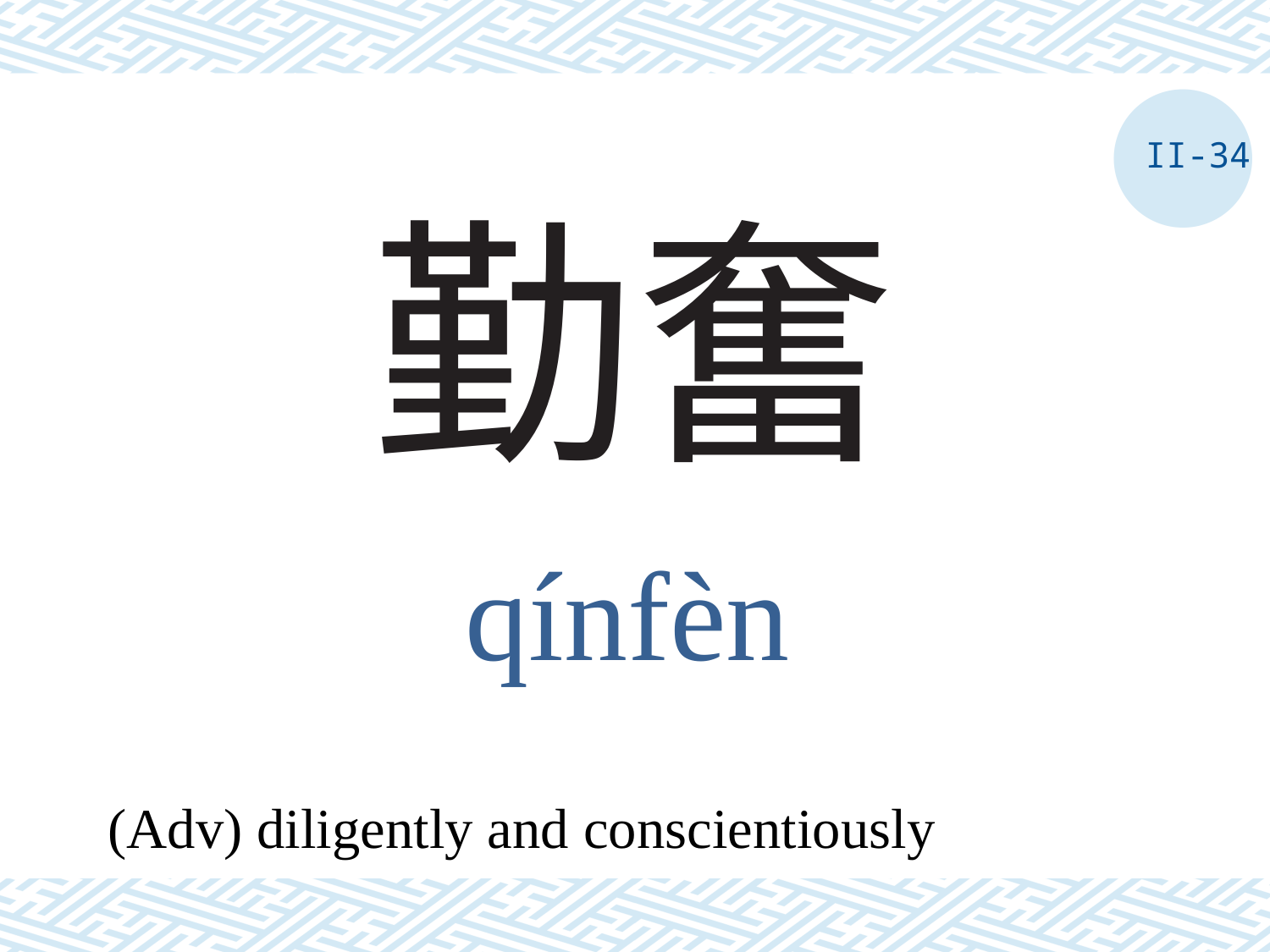

II-34

# 勤奮
qínfèn
(Adv) diligently and conscientiously